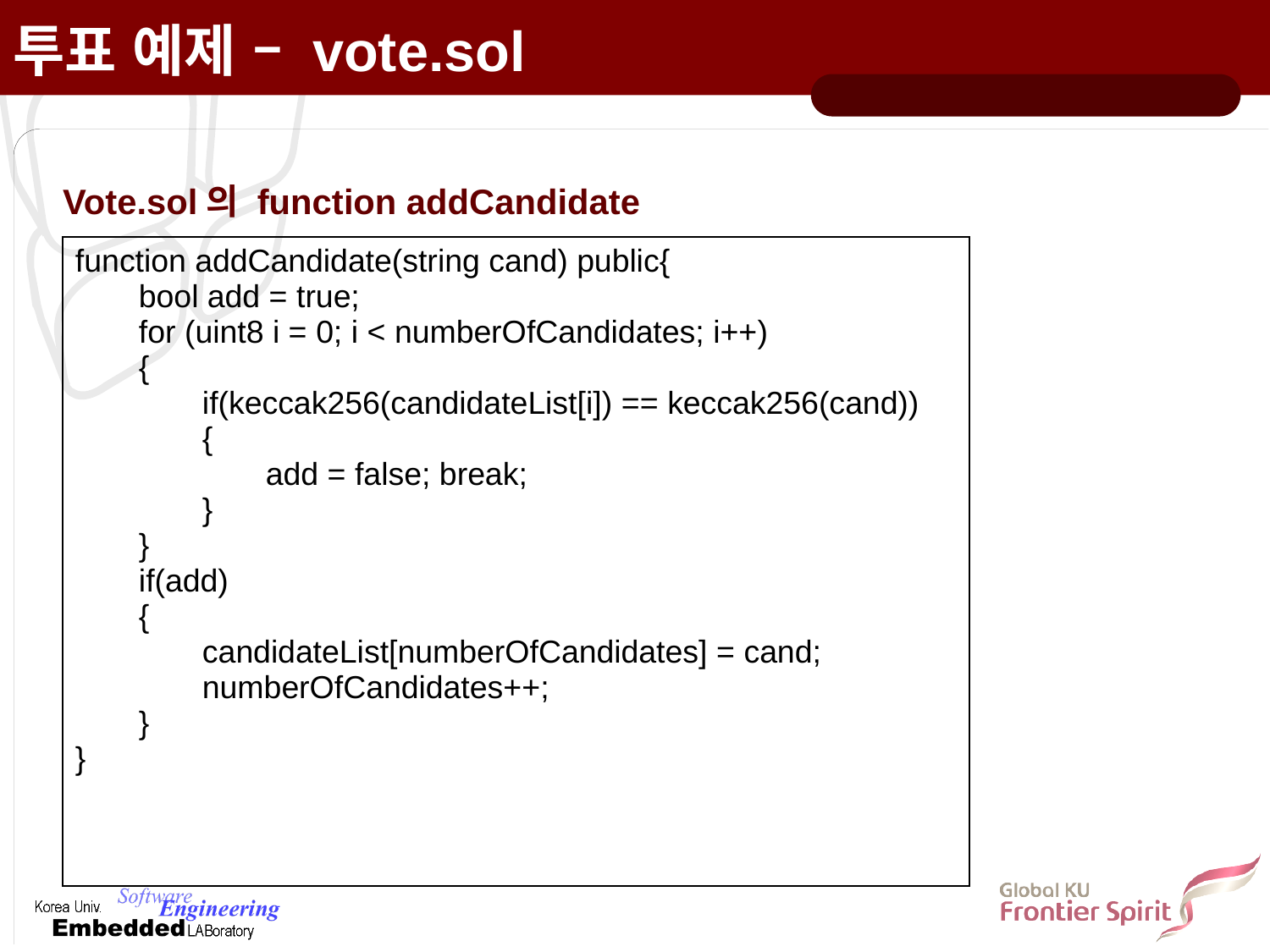

# 투표 예제 – vote.sol

Vote.sol의 function addCandidate

| function addCandidate(string cand) public{ bool add = true; for (uint8 i = 0; i < numberOfCandidates; i++) { if(keccak256(candidateList[i]) == keccak256(cand)) { add = false; break; } } if(add) { candidateList[numberOfCandidates] = cand; numberOfCandidates++; } } |
| --- |